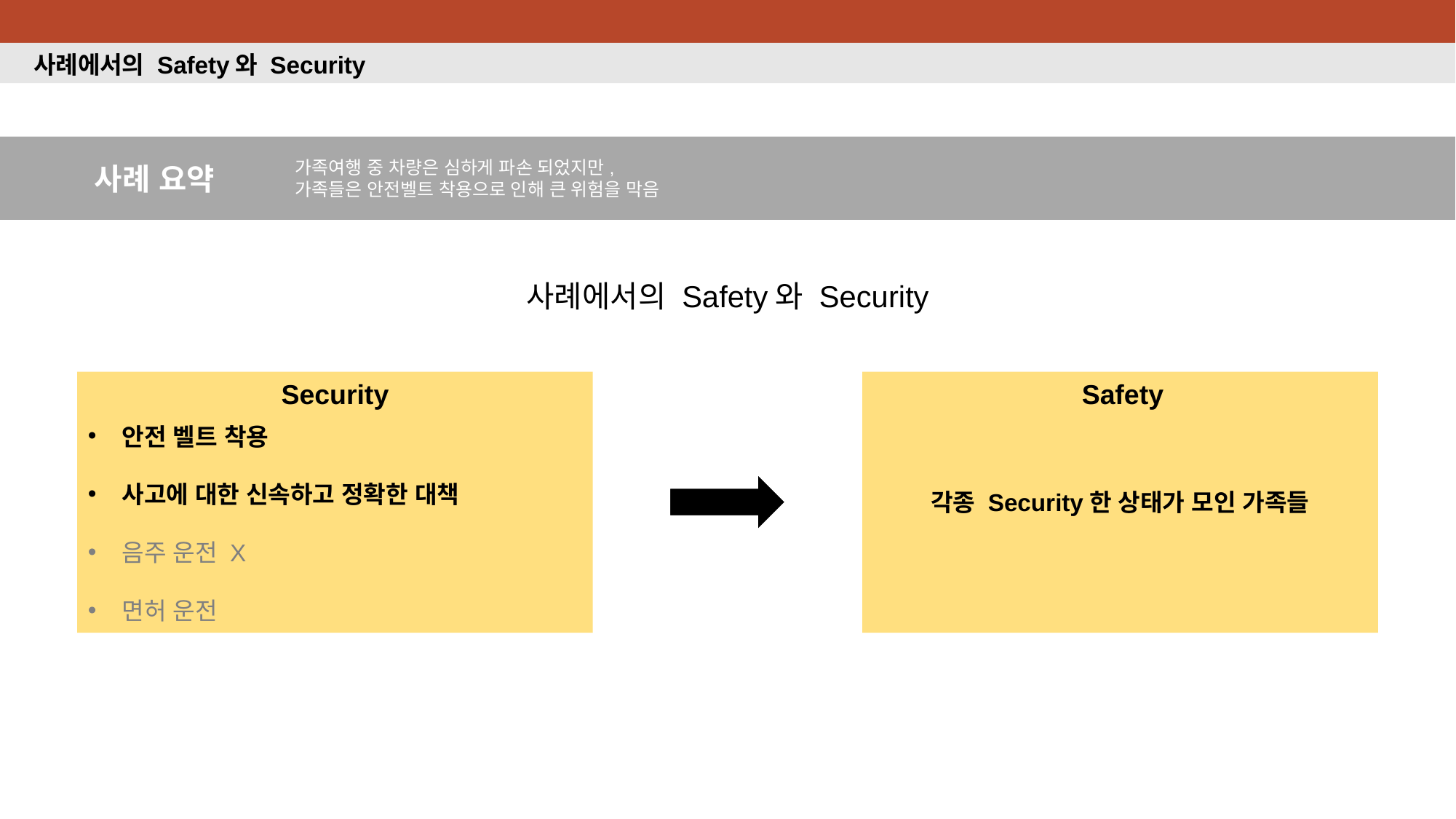

사례에서의 Safety와 Security

가족여행 중 차량은 심하게 파손 되었지만,
가족들은 안전벨트 착용으로 인해 큰 위험을 막음
사례 요약
사례에서의 Safety와 Security

Security

Safety
안전 벨트 착용

사고에 대한 신속하고 정확한 대책

음주 운전 X

면허 운전

각종 Security한 상태가 모인 가족들